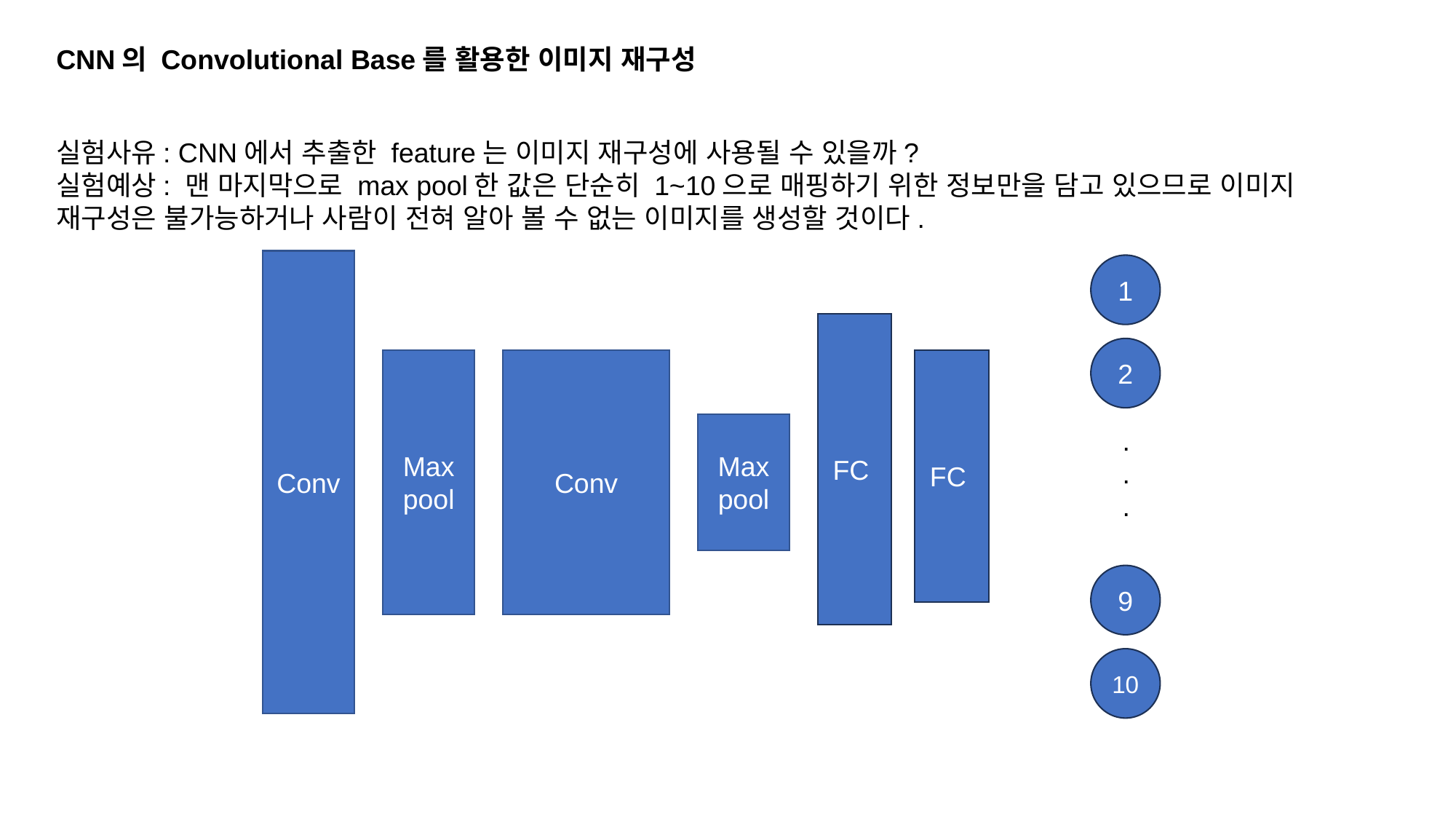

CNN의 Convolutional Base를 활용한 이미지 재구성
실험사유: CNN에서 추출한 feature는 이미지 재구성에 사용될 수 있을까?
실험예상: 맨 마지막으로 max pool한 값은 단순히 1~10으로 매핑하기 위한 정보만을 담고 있으므로 이미지 재구성은 불가능하거나 사람이 전혀 알아 볼 수 없는 이미지를 생성할 것이다.
Conv
1
FC
2
Max pool
Conv
FC
Max pool
.
.
.
9
10